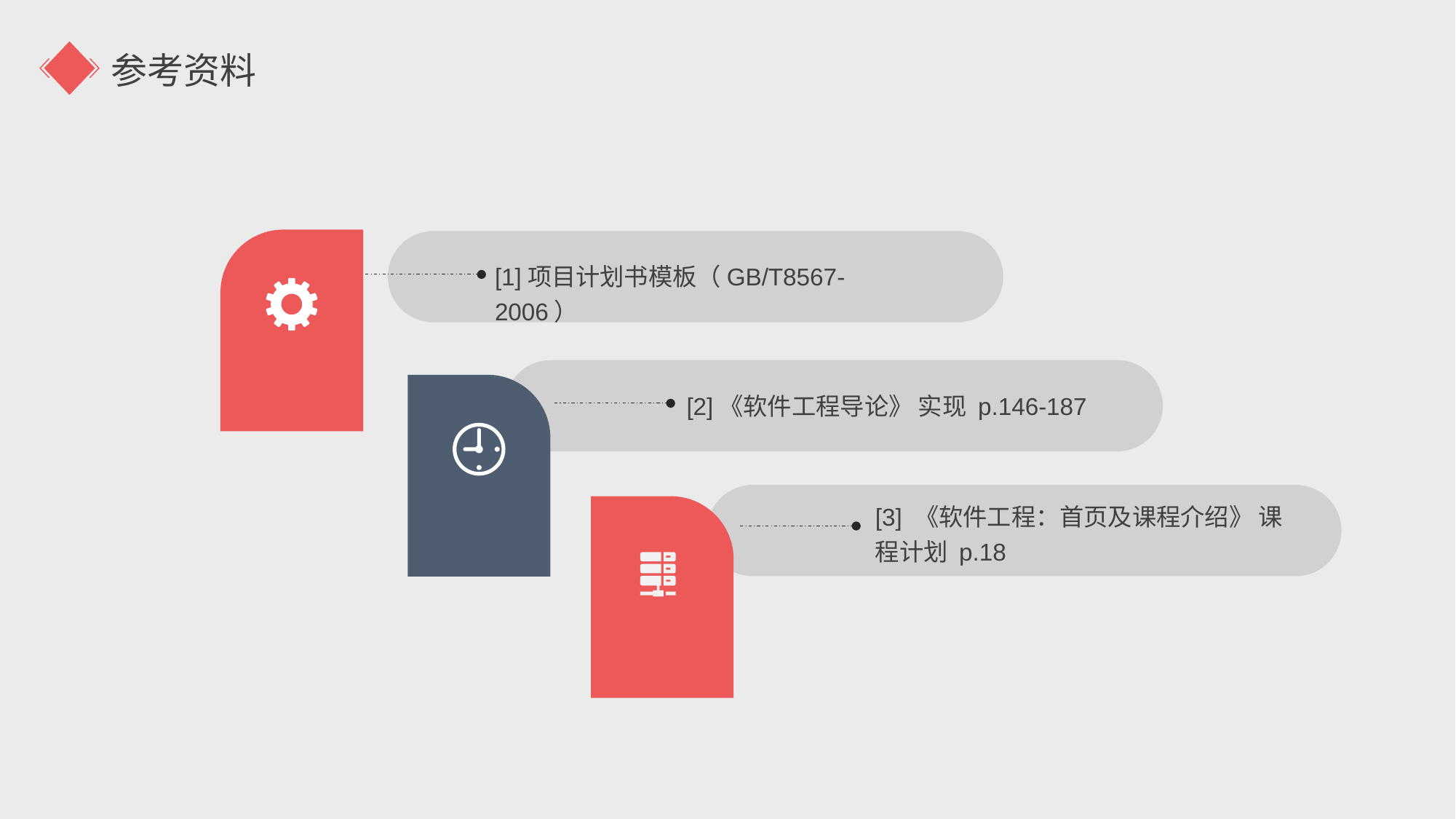

参考资料

[1]项目计划书模板（GB/T8567-2006）

[2]《软件工程导论》 实现 p.146-187

[3] 《软件工程：首页及课程介绍》 课程计划 p.18